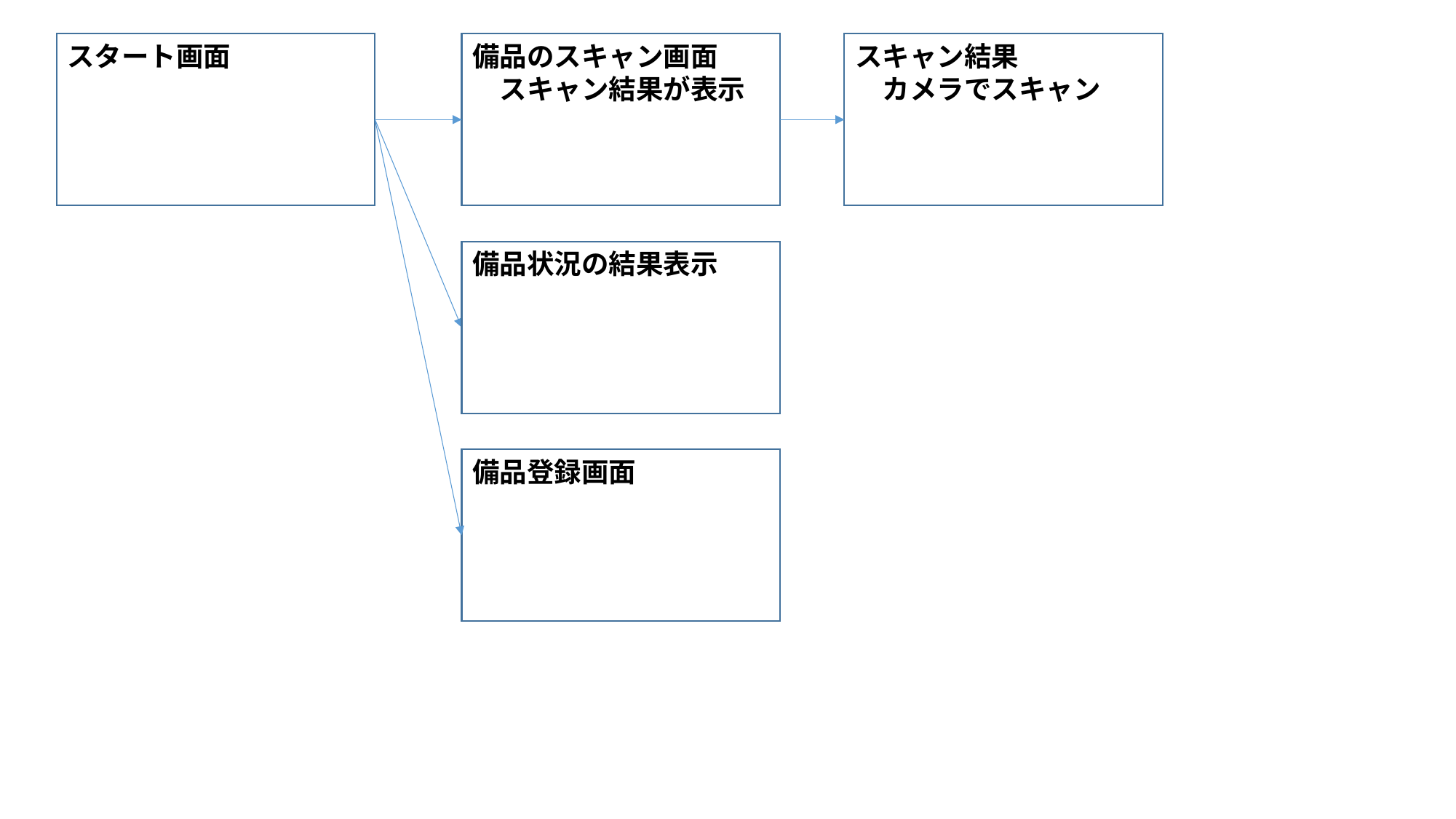

スタート画面
備品のスキャン画面
　スキャン結果が表示
スキャン結果
　カメラでスキャン
備品状況の結果表示
備品登録画面